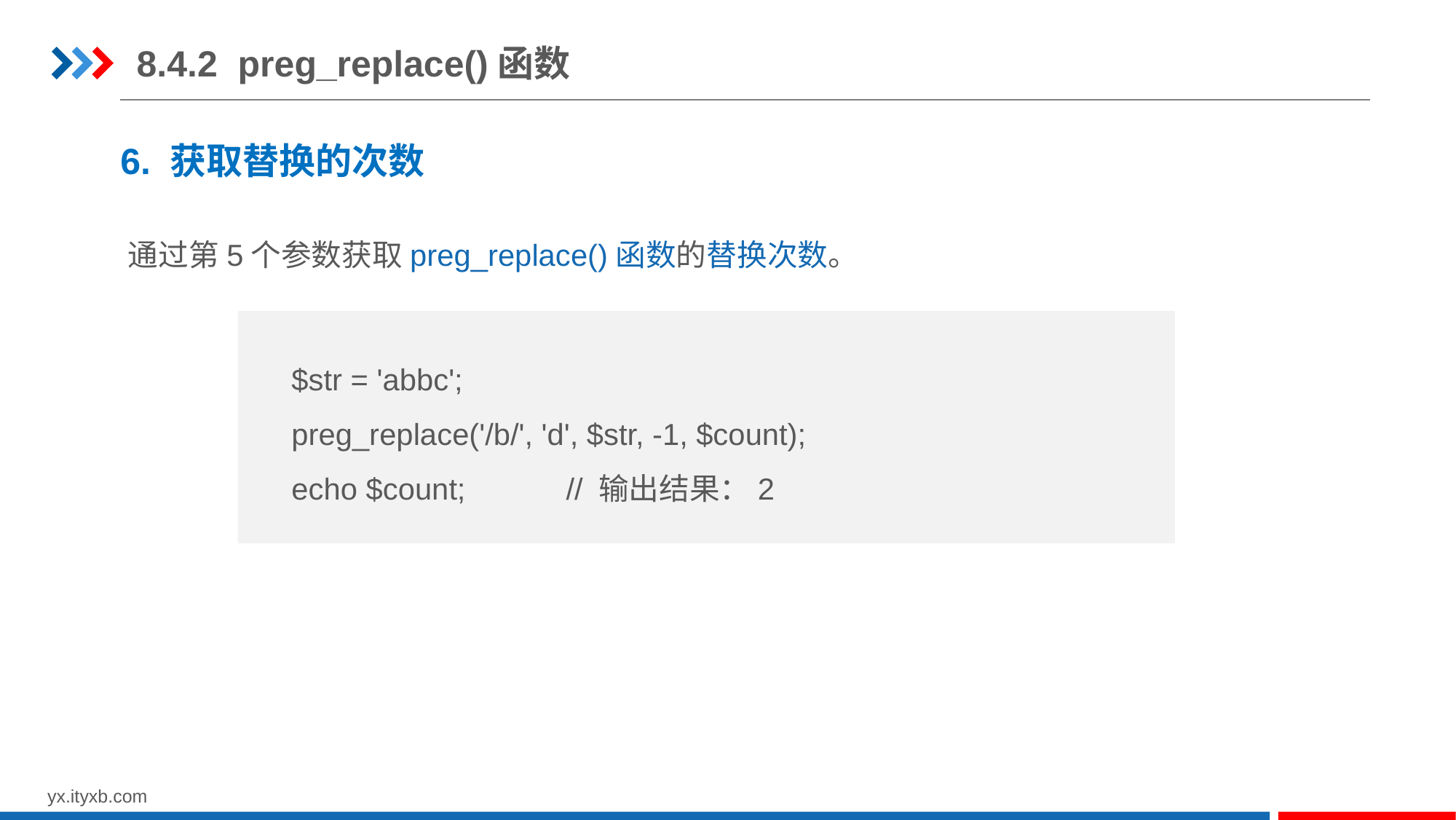

8.4.2  preg_replace()函数
6. 获取替换的次数
通过第5个参数获取preg_replace()函数的替换次数。

$str = 'abbc';
preg_replace('/b/', 'd', $str, -1, $count);
echo $count;            // 输出结果：2